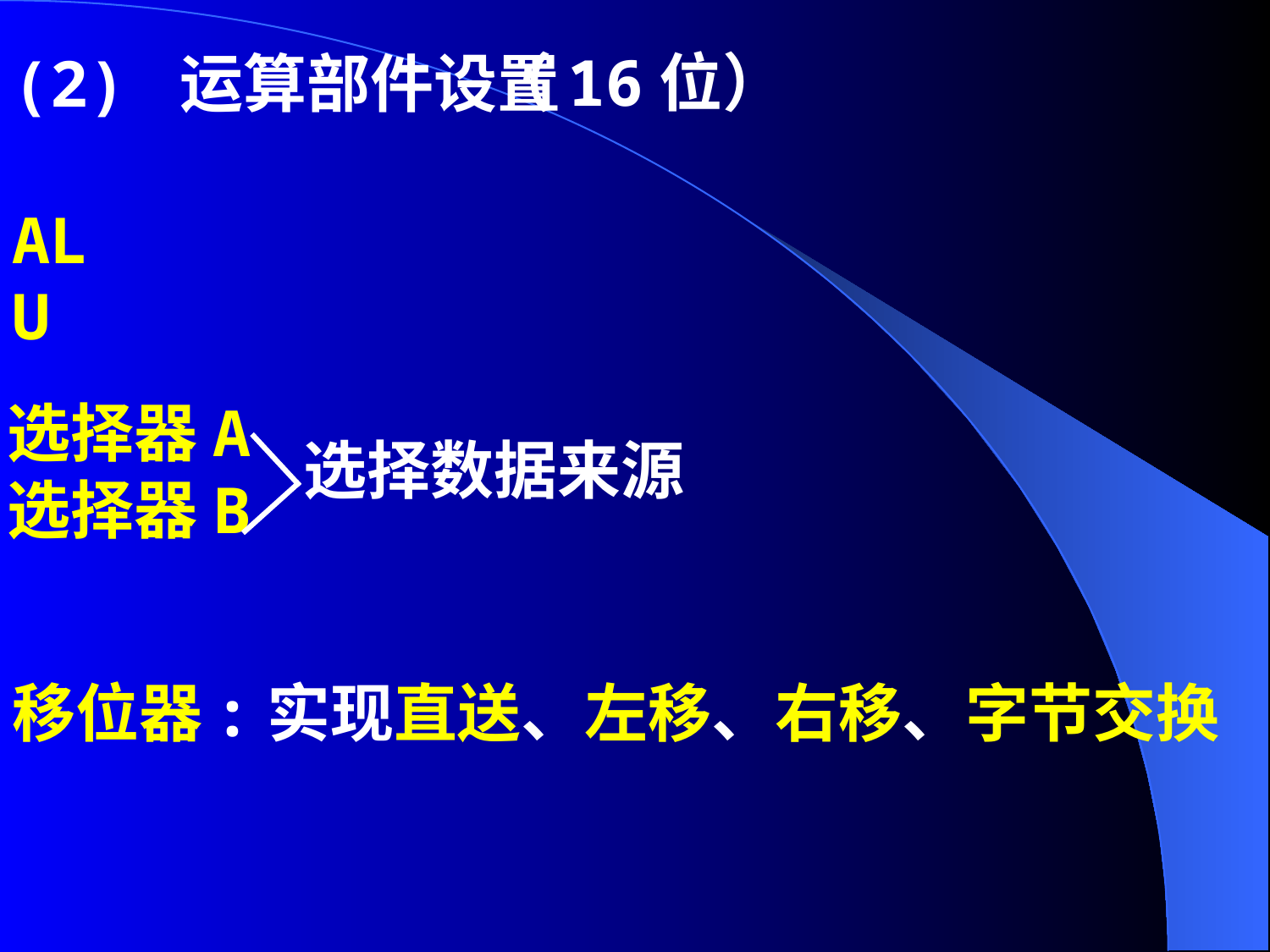

（16位）
(2) 运算部件设置
ALU
选择器A
选择器B
选择数据来源

移位器
:实现直送、左移、右移、字节交换